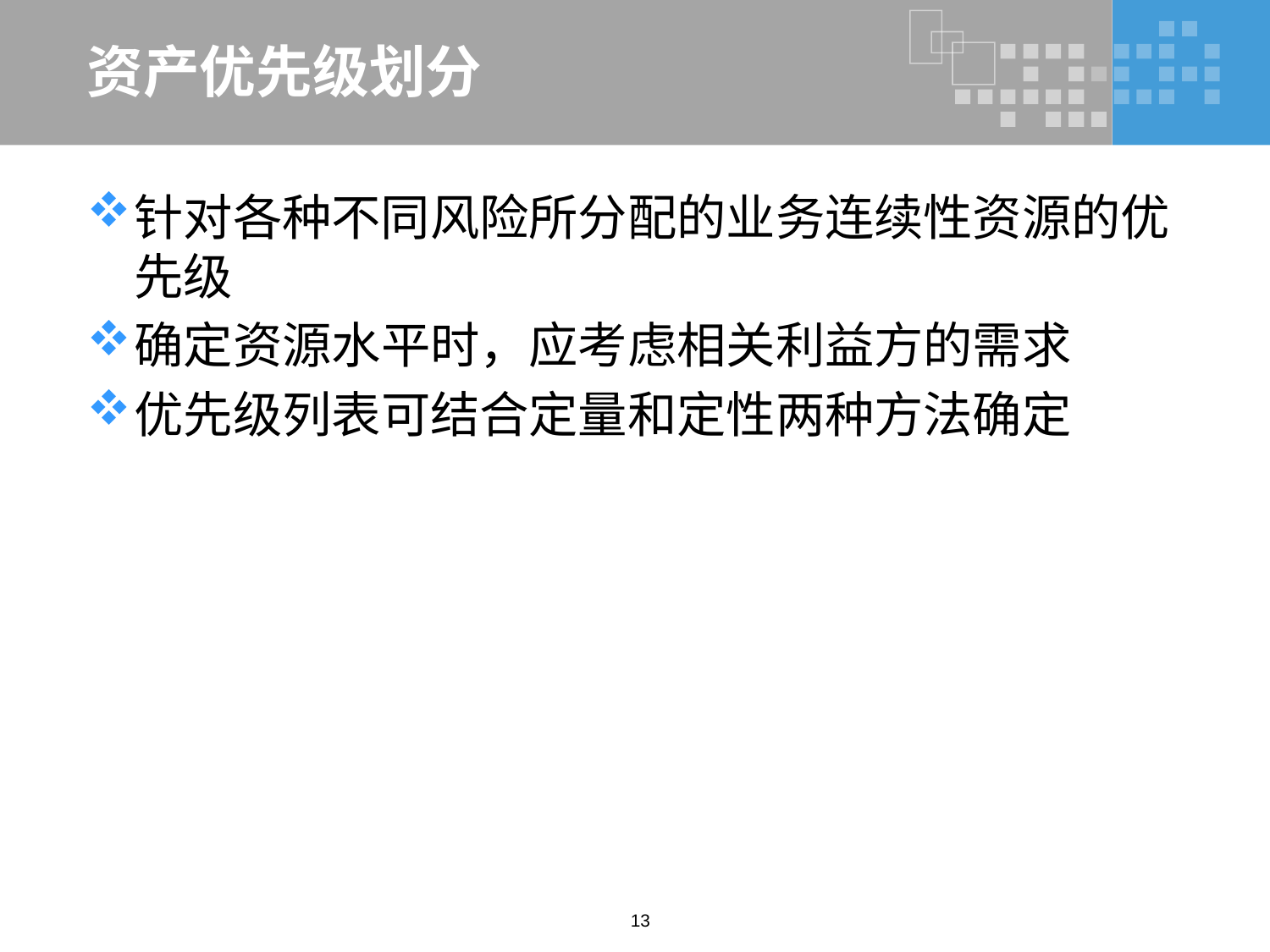

# 资产优先级划分
针对各种不同风险所分配的业务连续性资源的优先级
确定资源水平时，应考虑相关利益方的需求
优先级列表可结合定量和定性两种方法确定

13